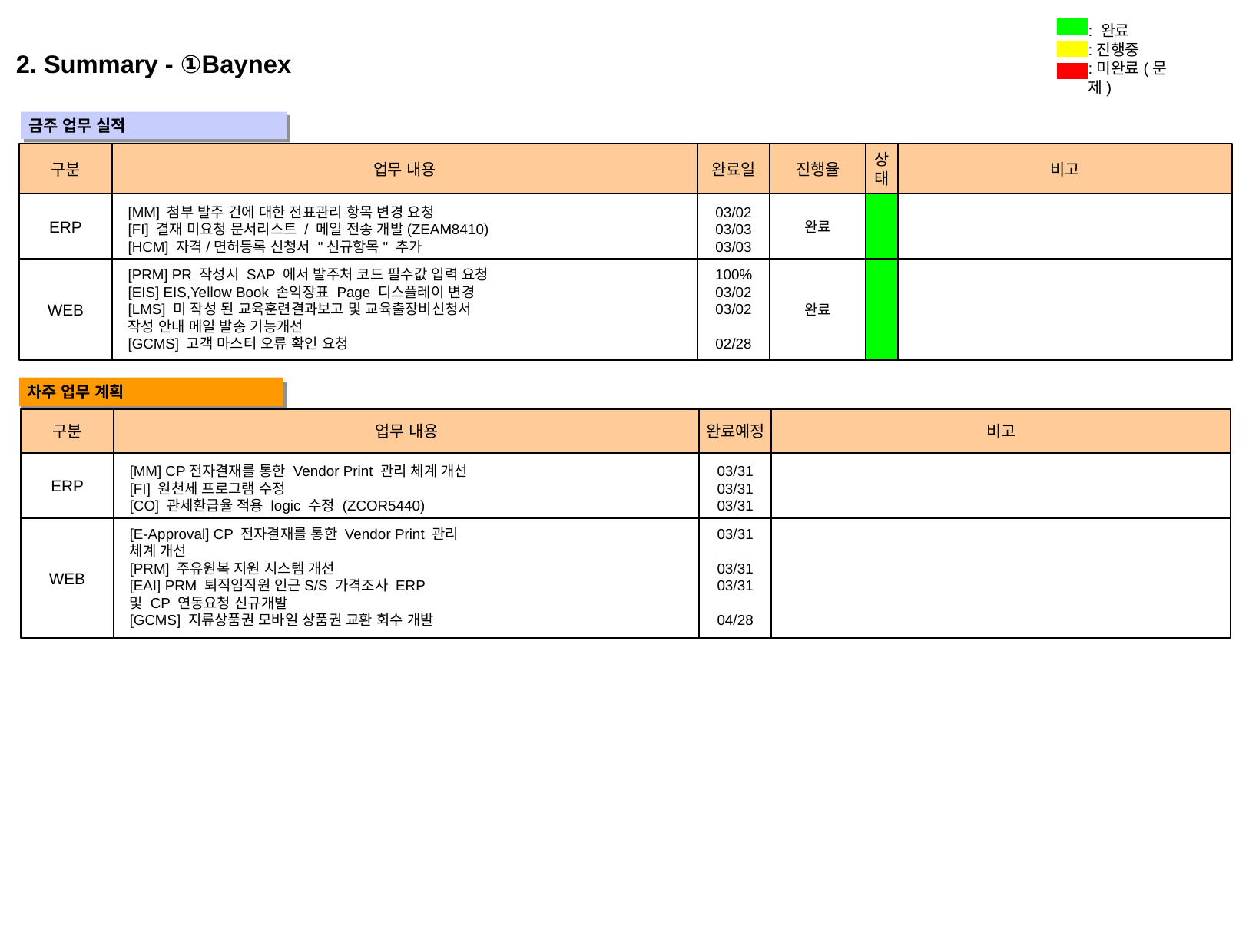

: 완료
:진행중
:미완료(문제)

2. Summary - ①Baynex

 금주 업무 실적
" "
구분
업무 내용
완료일
진행율
상
태
비고

ERP

완료

[MM] 첨부 발주 건에 대한 전표관리 항목 변경 요청
[FI] 결재 미요청 문서리스트 / 메일 전송 개발(ZEAM8410)
[HCM] 자격/면허등록 신청서 "신규항목" 추가
03/02
03/03
03/03

WEB

완료

[PRM] PR 작성시 SAP 에서 발주처 코드 필수값 입력 요청
[EIS] EIS,Yellow Book 손익장표 Page 디스플레이 변경
[LMS] 미 작성 된 교육훈련결과보고 및 교육출장비신청서
작성 안내 메일 발송 기능개선
[GCMS] 고객 마스터 오류 확인 요청
100%
03/02
03/02
02/28

 차주 업무 계획
" "
구분
업무 내용
완료예정
비고

ERP

[MM] CP전자결재를 통한 Vendor Print 관리 체계 개선
[FI] 원천세 프로그램 수정
[CO] 관세환급율 적용 logic 수정 (ZCOR5440)
03/31
03/31
03/31

WEB

[E-Approval] CP 전자결재를 통한 Vendor Print 관리
체계 개선
[PRM] 주유원복 지원 시스템 개선
[EAI] PRM 퇴직임직원 인근S/S 가격조사 ERP
및 CP 연동요청 신규개발
[GCMS] 지류상품권 모바일 상품권 교환 회수 개발
03/31
03/31
03/31
04/28